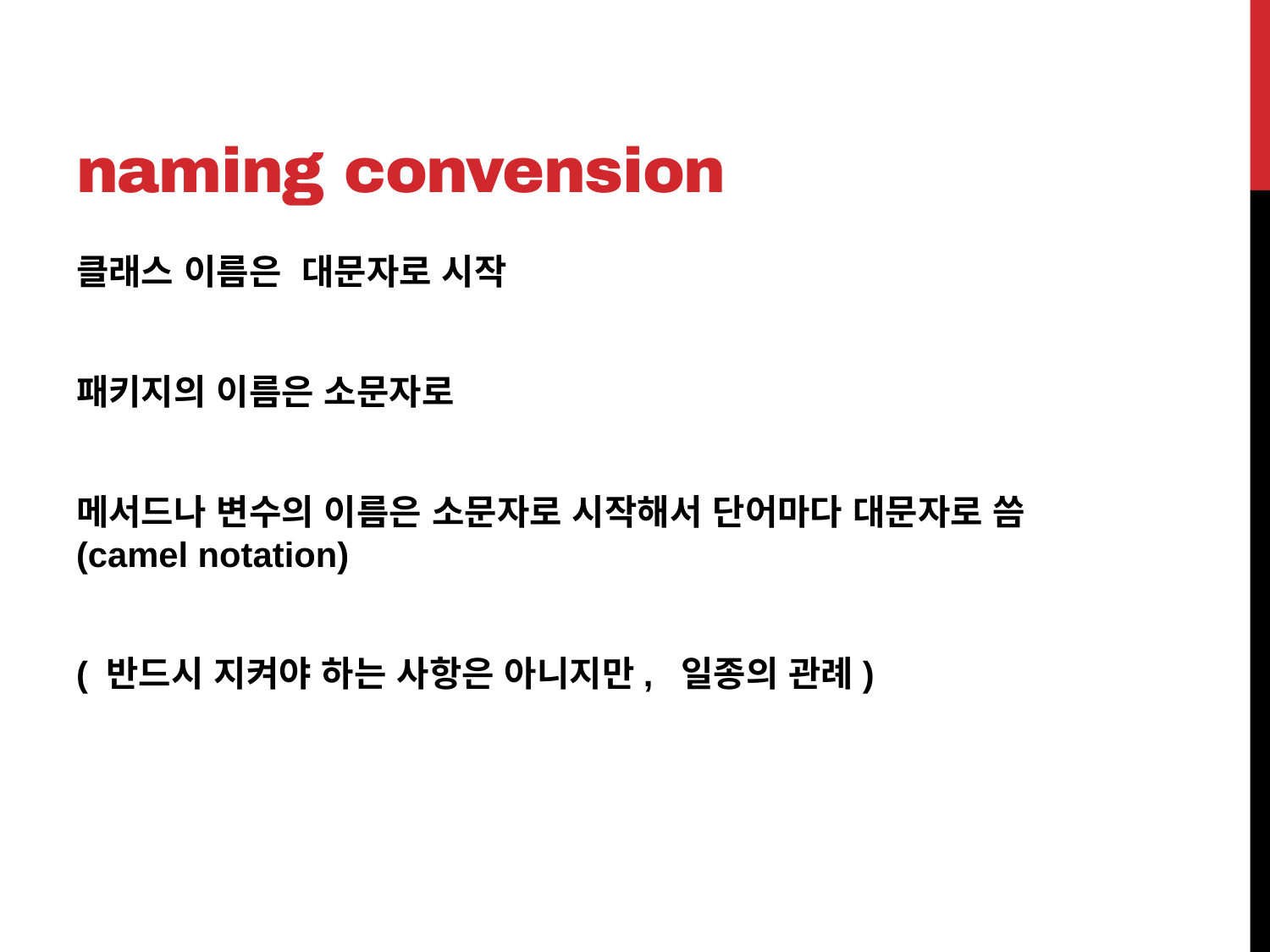

# naming convension
클래스 이름은  대문자로 시작

패키지의 이름은 소문자로

메서드나 변수의 이름은 소문자로 시작해서 단어마다 대문자로 씀(camel notation)

( 반드시 지켜야 하는 사항은 아니지만,  일종의 관례)